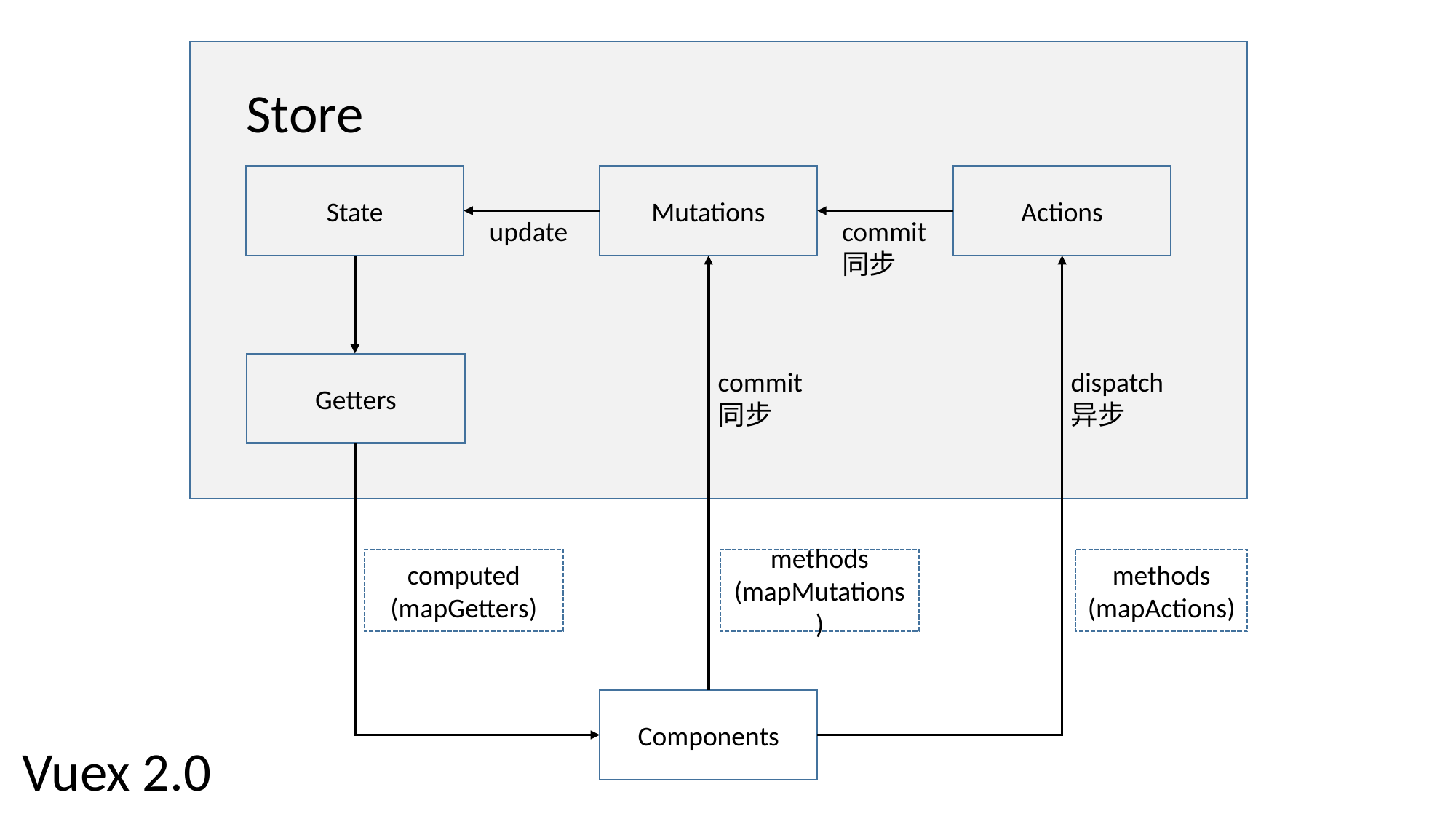

Store
State
Mutations
Actions
update
commit
同步
Getters
commit
同步
dispatch
异步
computed
(mapGetters)
methods
(mapMutations)
methods
(mapActions)
Components
Vuex 2.0